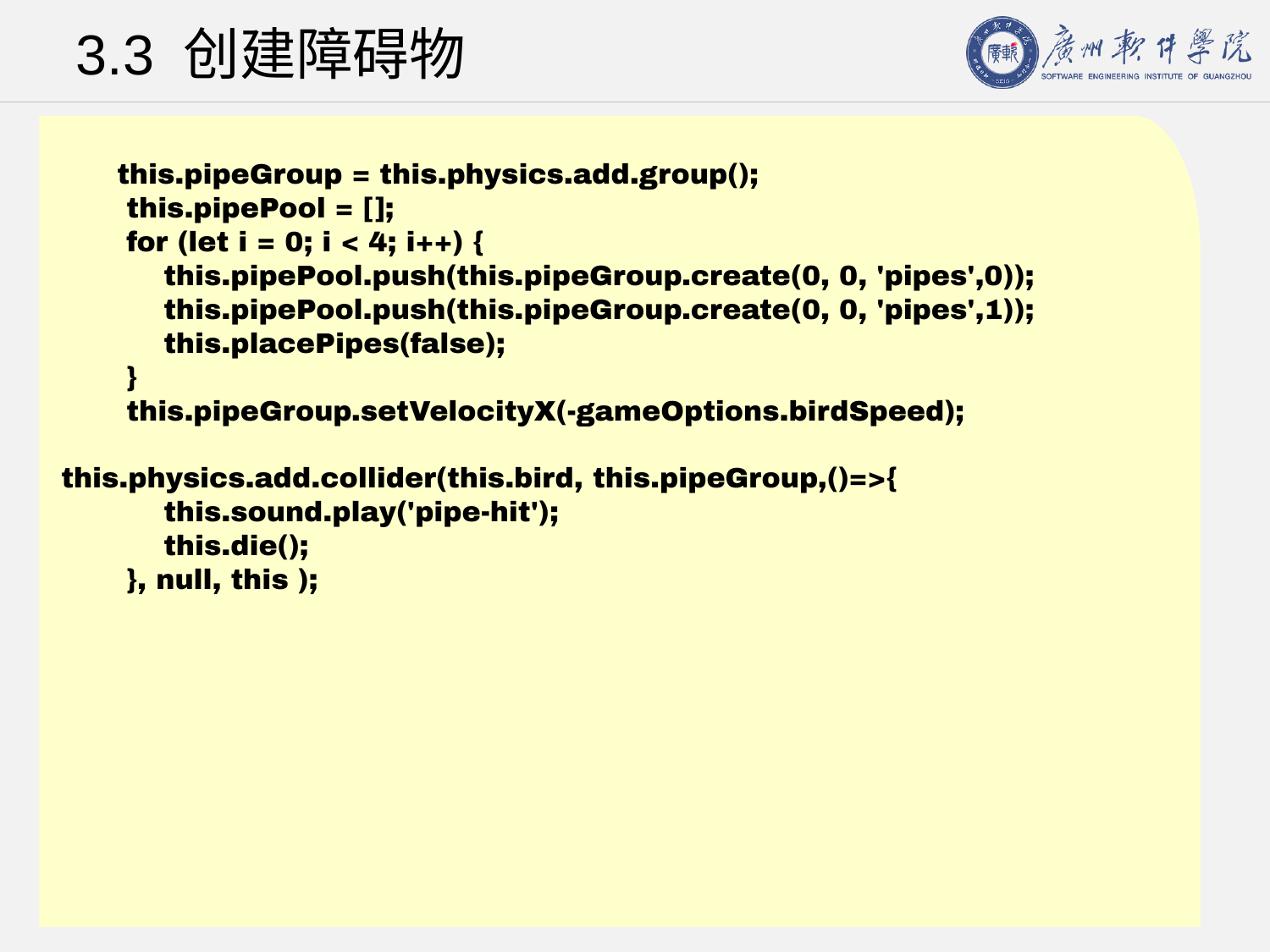

# 3.3 创建障碍物

       this.pipeGroup = this.physics.add.group();
        this.pipePool = [];
        for (let i = 0; i < 4; i++) {
            this.pipePool.push(this.pipeGroup.create(0, 0, 'pipes',0));
            this.pipePool.push(this.pipeGroup.create(0, 0, 'pipes',1));
            this.placePipes(false);
        }
        this.pipeGroup.setVelocityX(-gameOptions.birdSpeed);

 this.physics.add.collider(this.bird, this.pipeGroup,()=>{
            this.sound.play('pipe-hit');
            this.die();
        }, null, this );